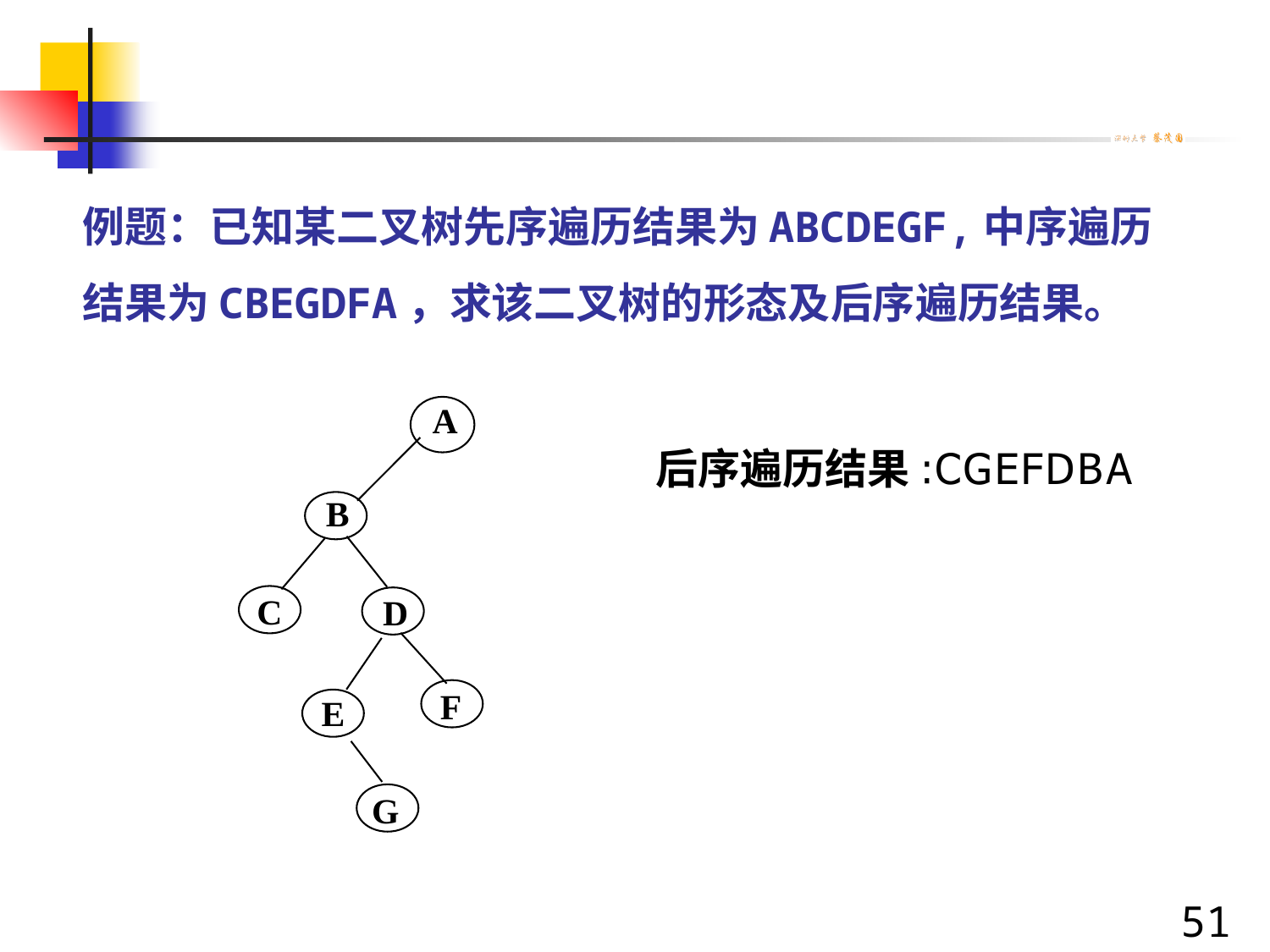

# 例题：已知某二叉树先序遍历结果为ABCDEGF,中序遍历结果为CBEGDFA，求该二叉树的形态及后序遍历结果。
A

B

C

D

F

E

G

后序遍历结果:CGEFDBA
51